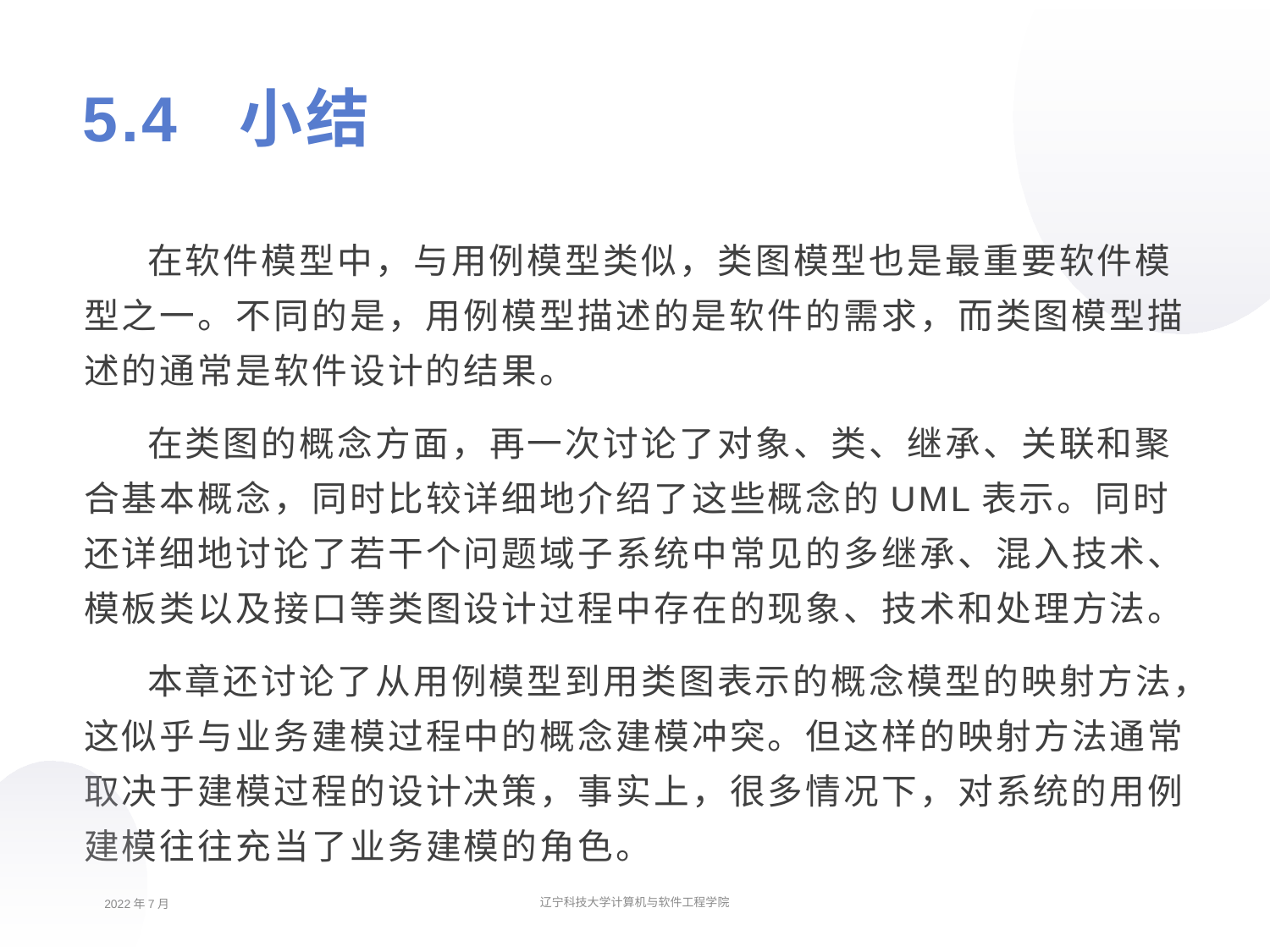

# 5.4  小结
在软件模型中，与用例模型类似，类图模型也是最重要软件模型之一。不同的是，用例模型描述的是软件的需求，而类图模型描述的通常是软件设计的结果。
在类图的概念方面，再一次讨论了对象、类、继承、关联和聚合基本概念，同时比较详细地介绍了这些概念的UML表示。同时还详细地讨论了若干个问题域子系统中常见的多继承、混入技术、模板类以及接口等类图设计过程中存在的现象、技术和处理方法。
本章还讨论了从用例模型到用类图表示的概念模型的映射方法，这似乎与业务建模过程中的概念建模冲突。但这样的映射方法通常取决于建模过程的设计决策，事实上，很多情况下，对系统的用例建模往往充当了业务建模的角色。

2022年7月
辽宁科技大学计算机与软件工程学院
132